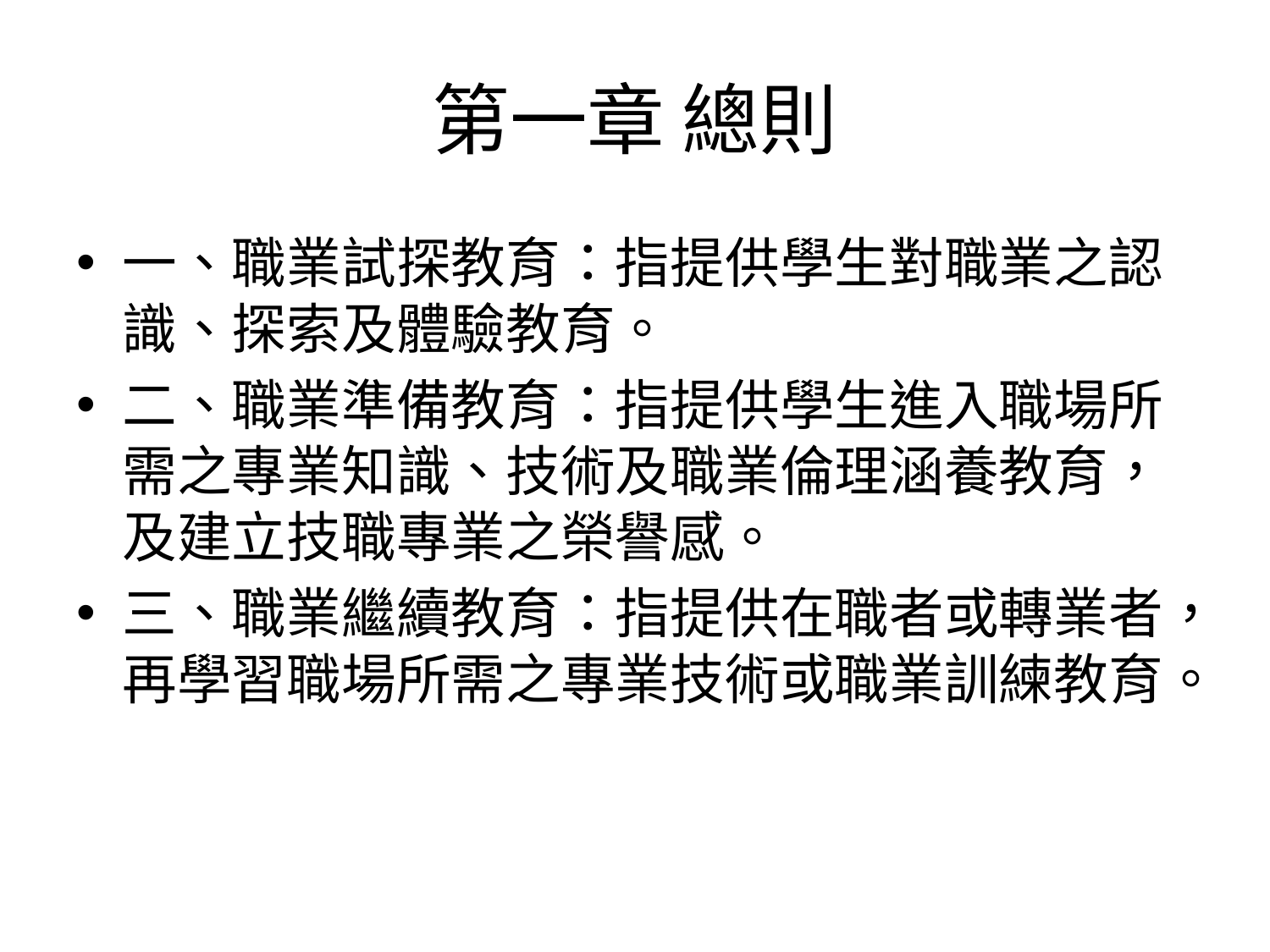

# 第一章 總則
一、職業試探教育：指提供學生對職業之認識、探索及體驗教育。
二、職業準備教育：指提供學生進入職場所需之專業知識、技術及職業倫理涵養教育，及建立技職專業之榮譽感。
三、職業繼續教育：指提供在職者或轉業者，再學習職場所需之專業技術或職業訓練教育。